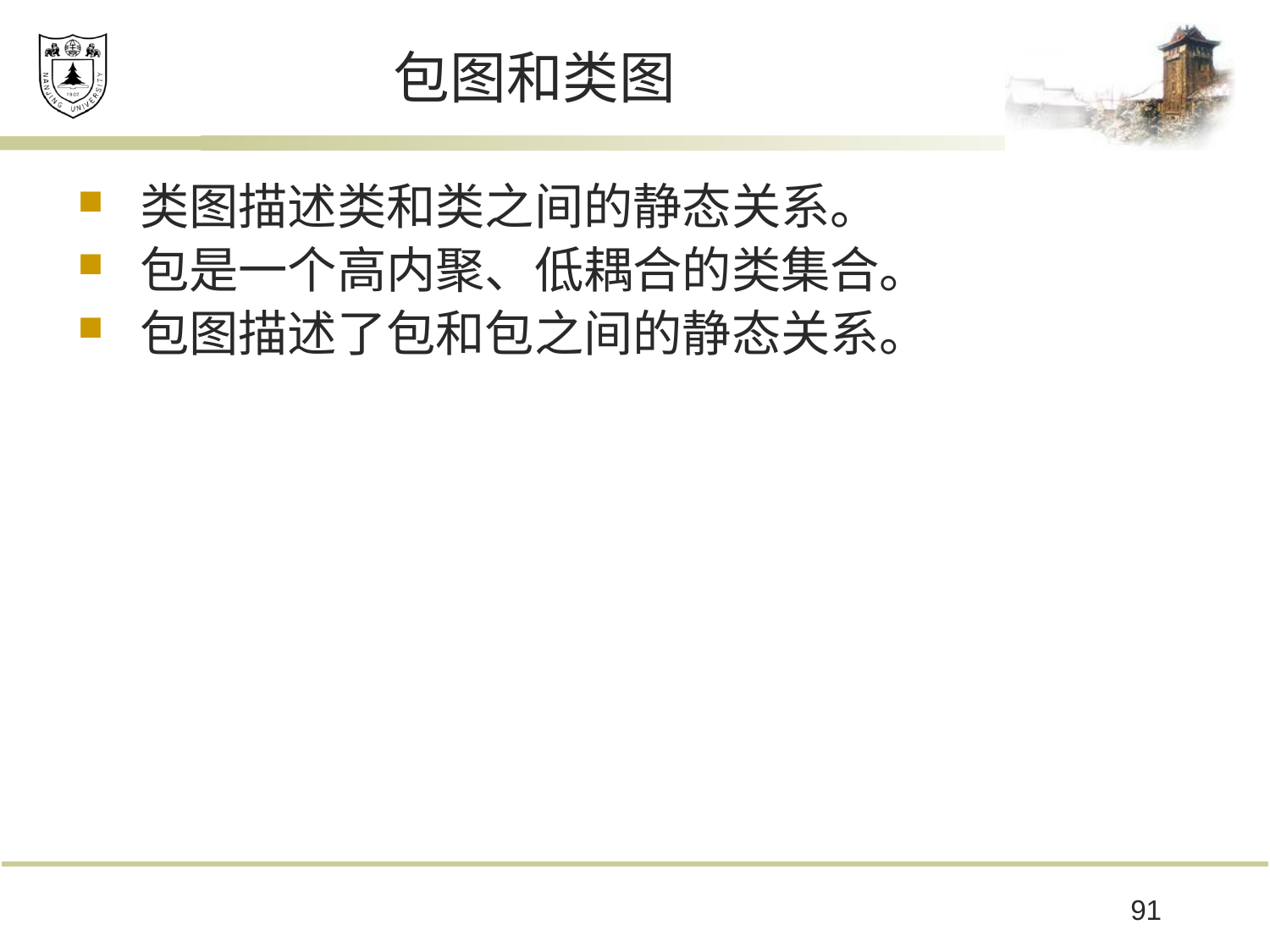

# 包图和类图
类图描述类和类之间的静态关系。
包是一个高内聚、低耦合的类集合。
包图描述了包和包之间的静态关系。
91